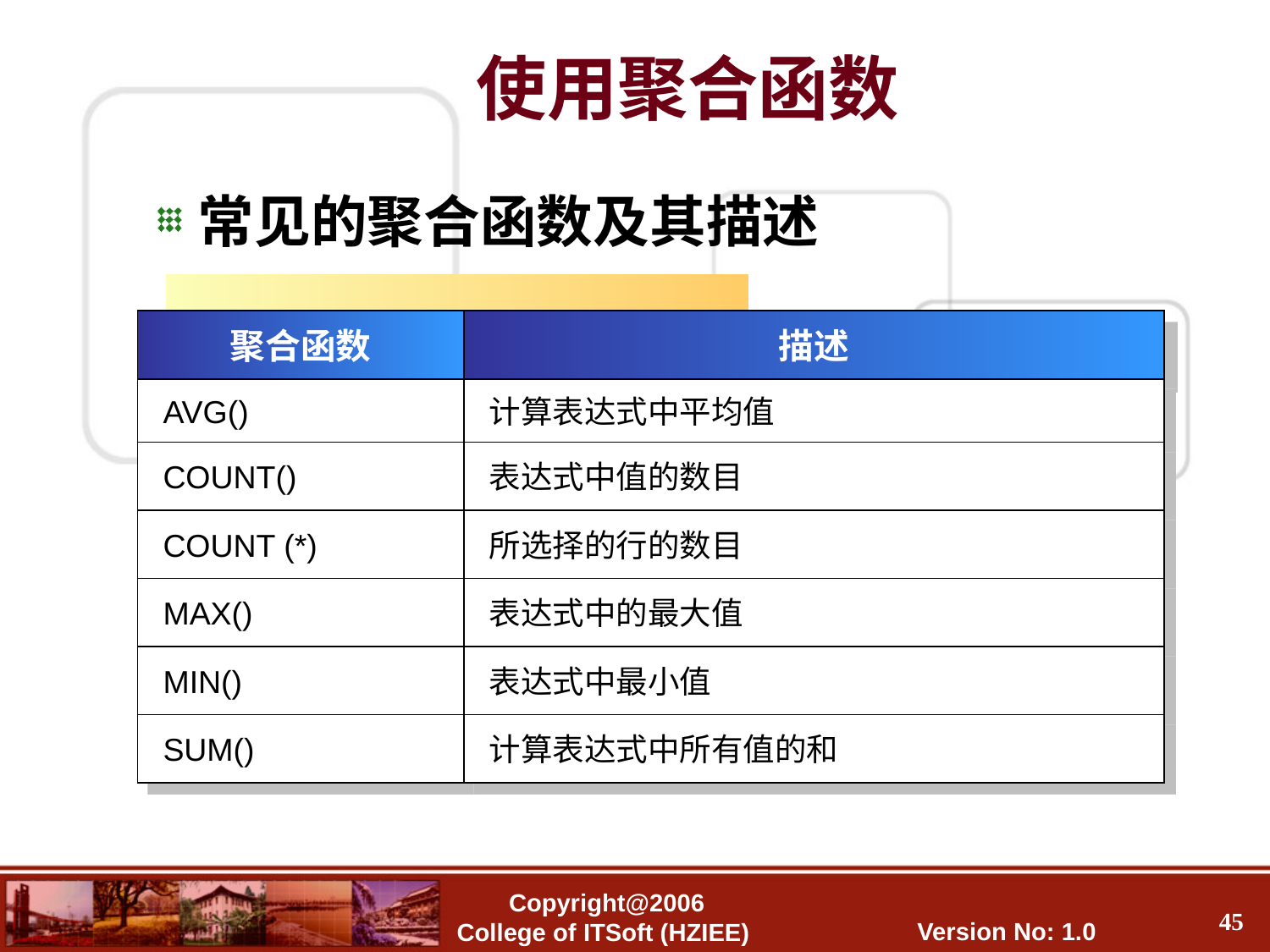

使用聚合函数
常见的聚合函数及其描述

聚合函数
描述
AVG()
计算表达式中平均值
COUNT()
表达式中值的数目
COUNT (*)
所选择的行的数目
MAX()
表达式中的最大值
MIN()
表达式中最小值
SUM()
计算表达式中所有值的和